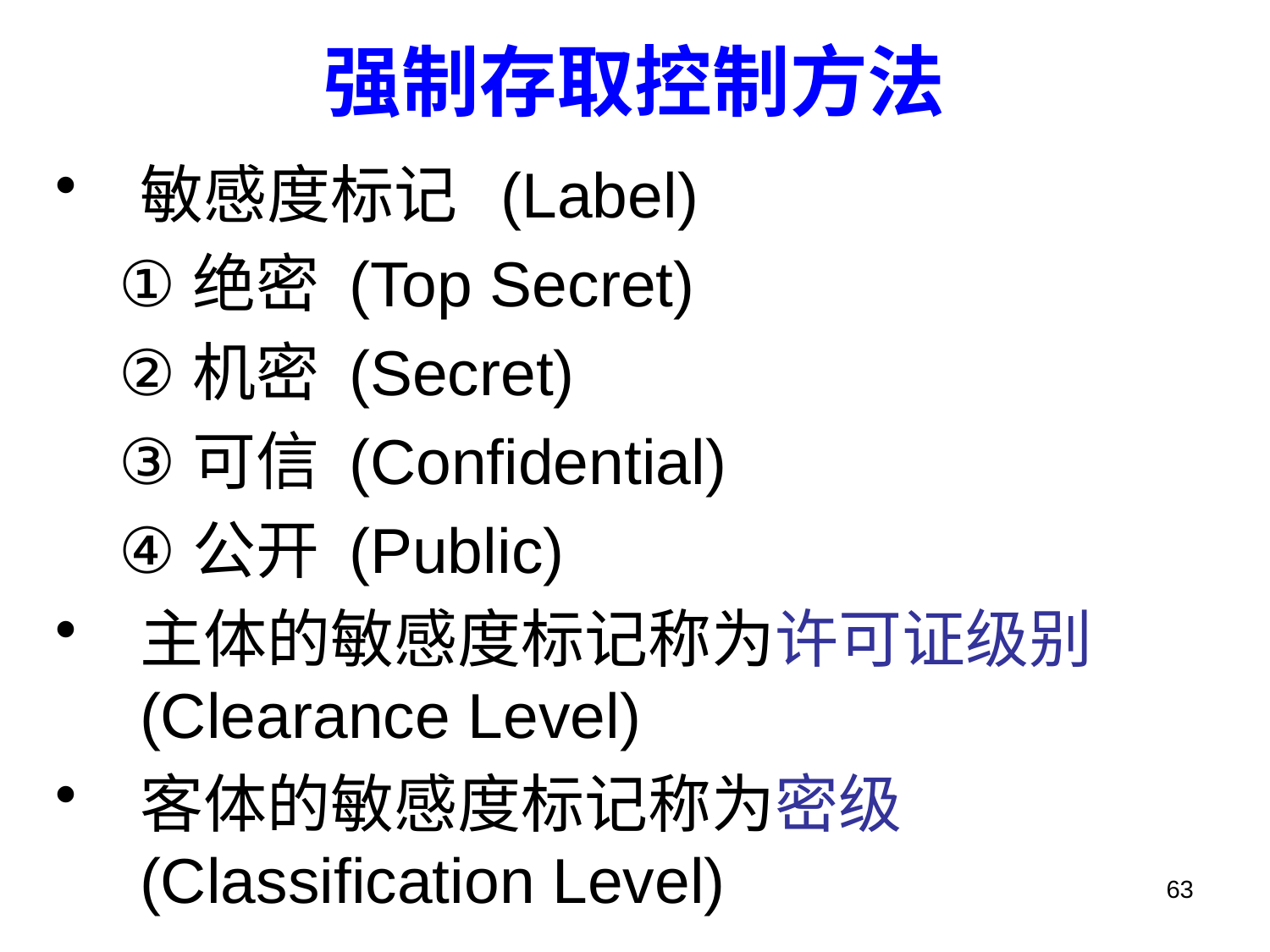

# 强制存取控制方法
敏感度标记  (Label)
绝密 (Top Secret)
机密 (Secret)
可信 (Confidential)
公开 (Public)
主体的敏感度标记称为许可证级别(Clearance Level)
客体的敏感度标记称为密级 (Classification Level)
63